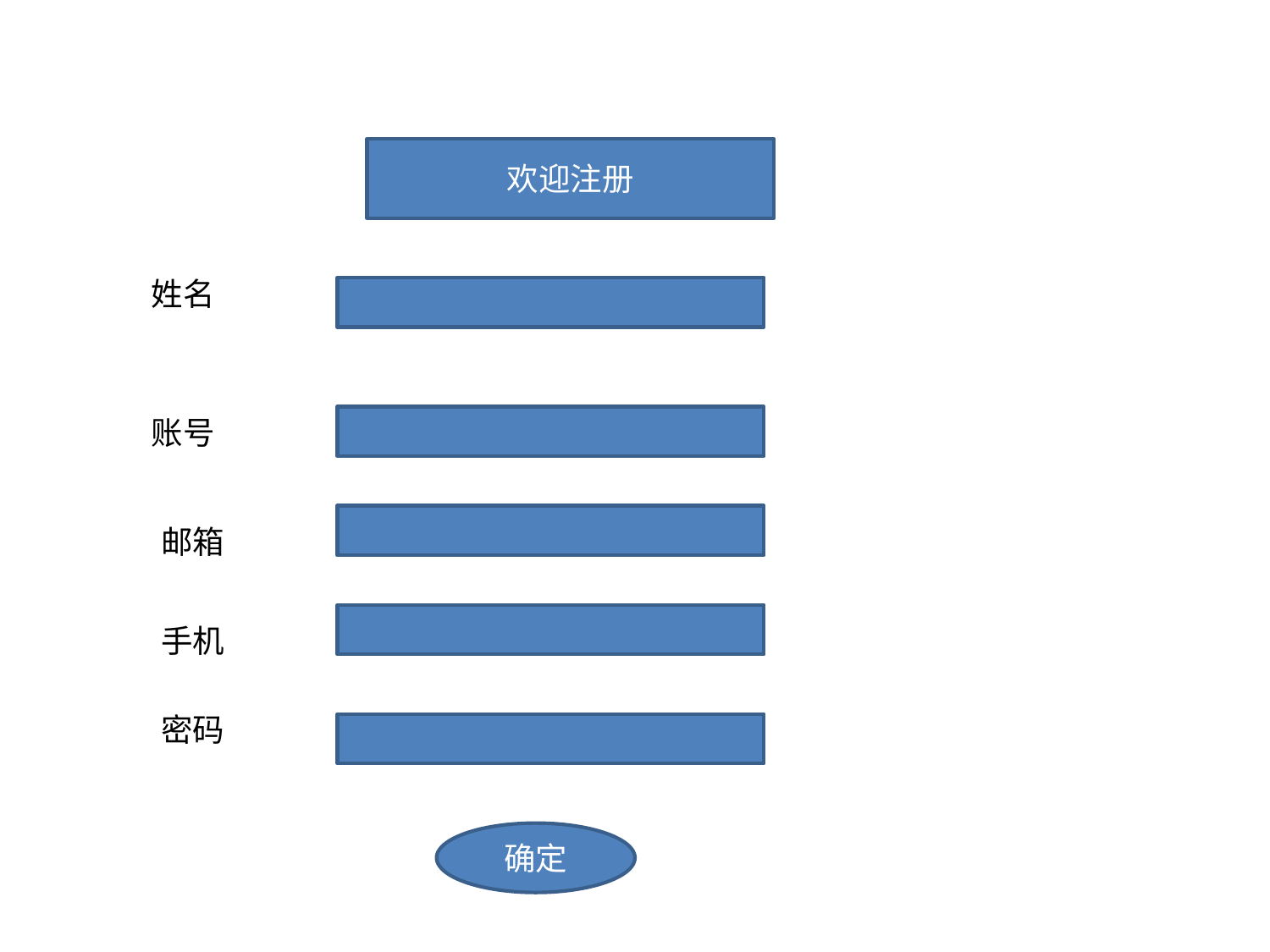

欢迎注册
姓名

账号

邮箱

手机
密码

确定